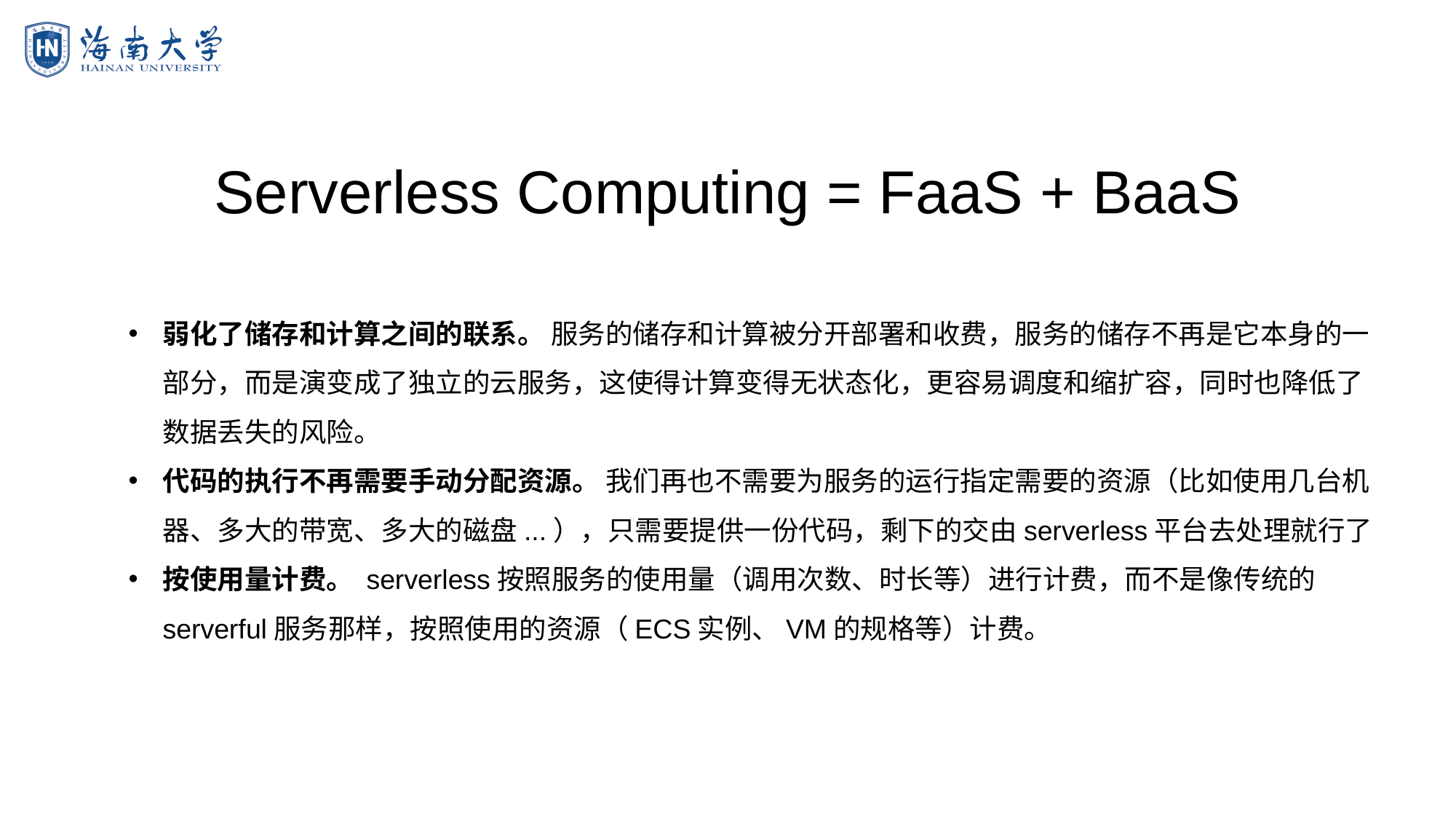

Serverless Computing = FaaS + BaaS
弱化了储存和计算之间的联系。 服务的储存和计算被分开部署和收费，服务的储存不再是它本身的一部分，而是演变成了独立的云服务，这使得计算变得无状态化，更容易调度和缩扩容，同时也降低了数据丢失的风险。
代码的执行不再需要手动分配资源。 我们再也不需要为服务的运行指定需要的资源（比如使用几台机器、多大的带宽、多大的磁盘...），只需要提供一份代码，剩下的交由serverless平台去处理就行了
按使用量计费。 serverless按照服务的使用量（调用次数、时长等）进行计费，而不是像传统的serverful服务那样，按照使用的资源（ECS实例、VM的规格等）计费。